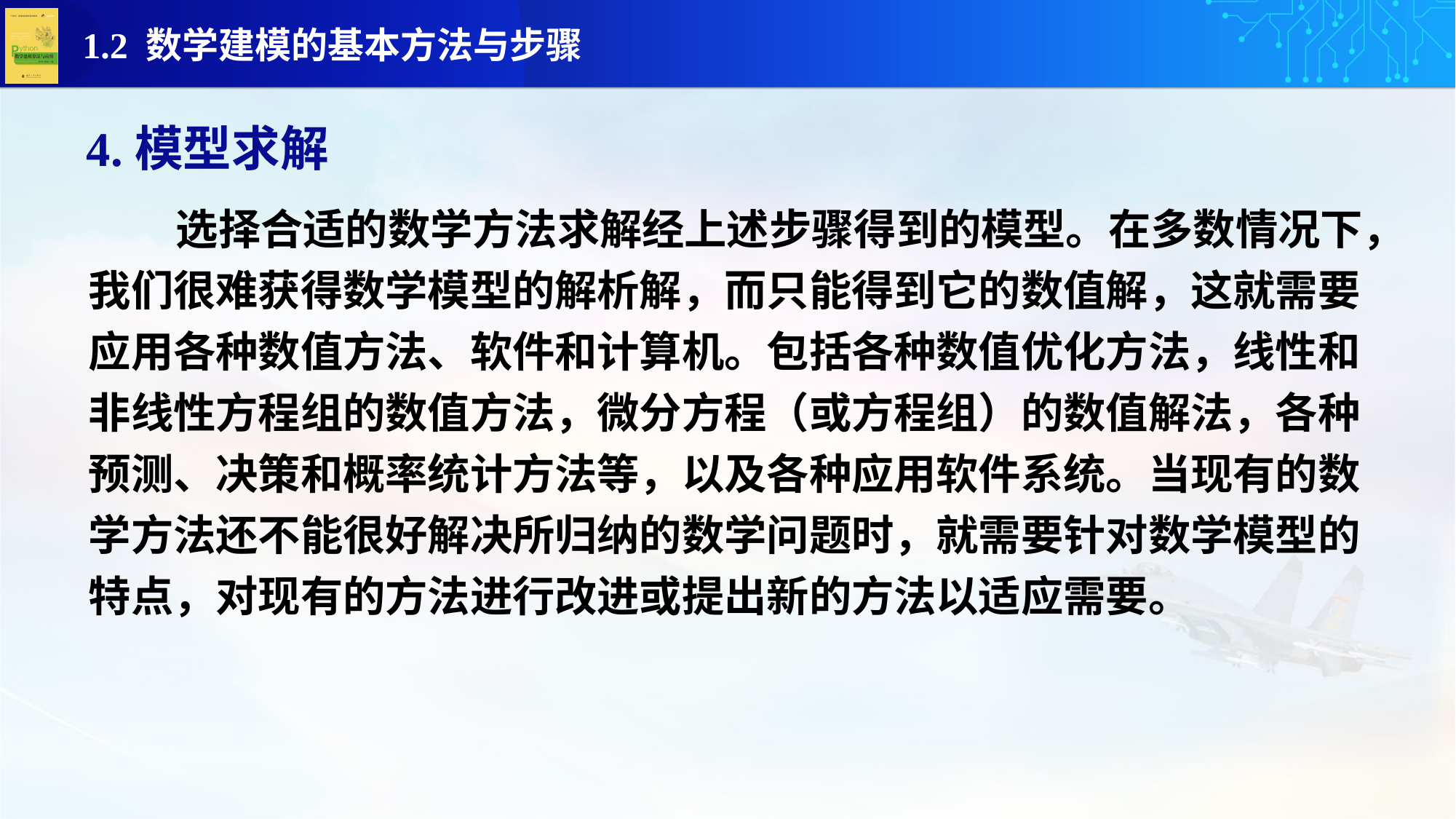

4.模型求解
        选择合适的数学方法求解经上述步骤得到的模型。在多数情况下，我们很难获得数学模型的解析解，而只能得到它的数值解，这就需要应用各种数值方法、软件和计算机。包括各种数值优化方法，线性和非线性方程组的数值方法，微分方程（或方程组）的数值解法，各种预测、决策和概率统计方法等，以及各种应用软件系统。当现有的数学方法还不能很好解决所归纳的数学问题时，就需要针对数学模型的特点，对现有的方法进行改进或提出新的方法以适应需要。